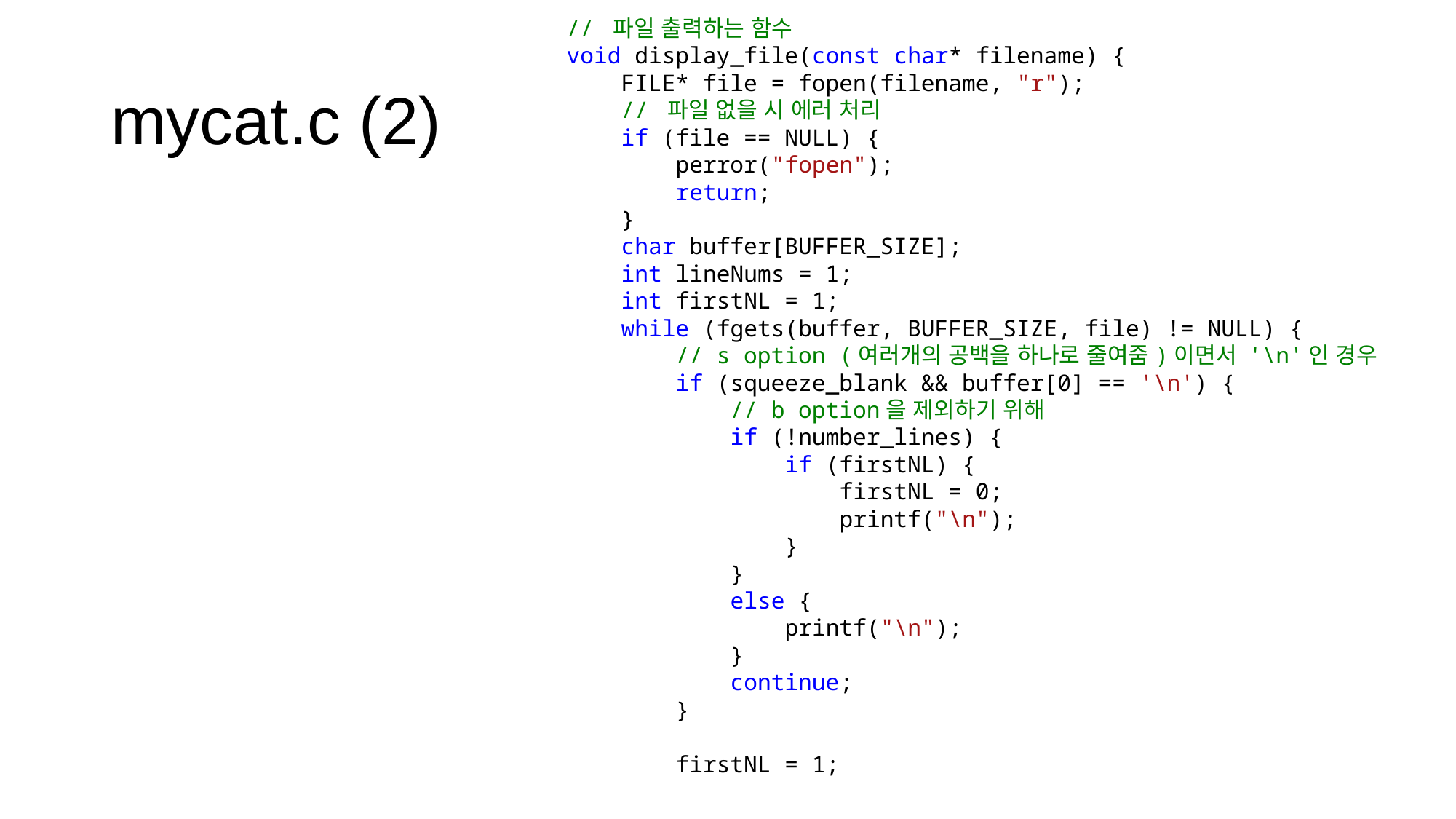

// 파일 출력하는 함수
void display_file(const char* filename) {
    FILE* file = fopen(filename, "r");
    // 파일 없을 시 에러 처리
    if (file == NULL) {
        perror("fopen");
        return;
    }
    char buffer[BUFFER_SIZE];
    int lineNums = 1;
    int firstNL = 1;
    while (fgets(buffer, BUFFER_SIZE, file) != NULL) {
        // s option (여러개의 공백을 하나로 줄여줌)이면서 '\n'인 경우
        if (squeeze_blank && buffer[0] == '\n') {
            // b option을 제외하기 위해
            if (!number_lines) {
                if (firstNL) {
                    firstNL = 0;
                    printf("\n");
                }
            }
            else {
                printf("\n");
            }
            continue;
        }

        firstNL = 1;

# mycat.c (2)